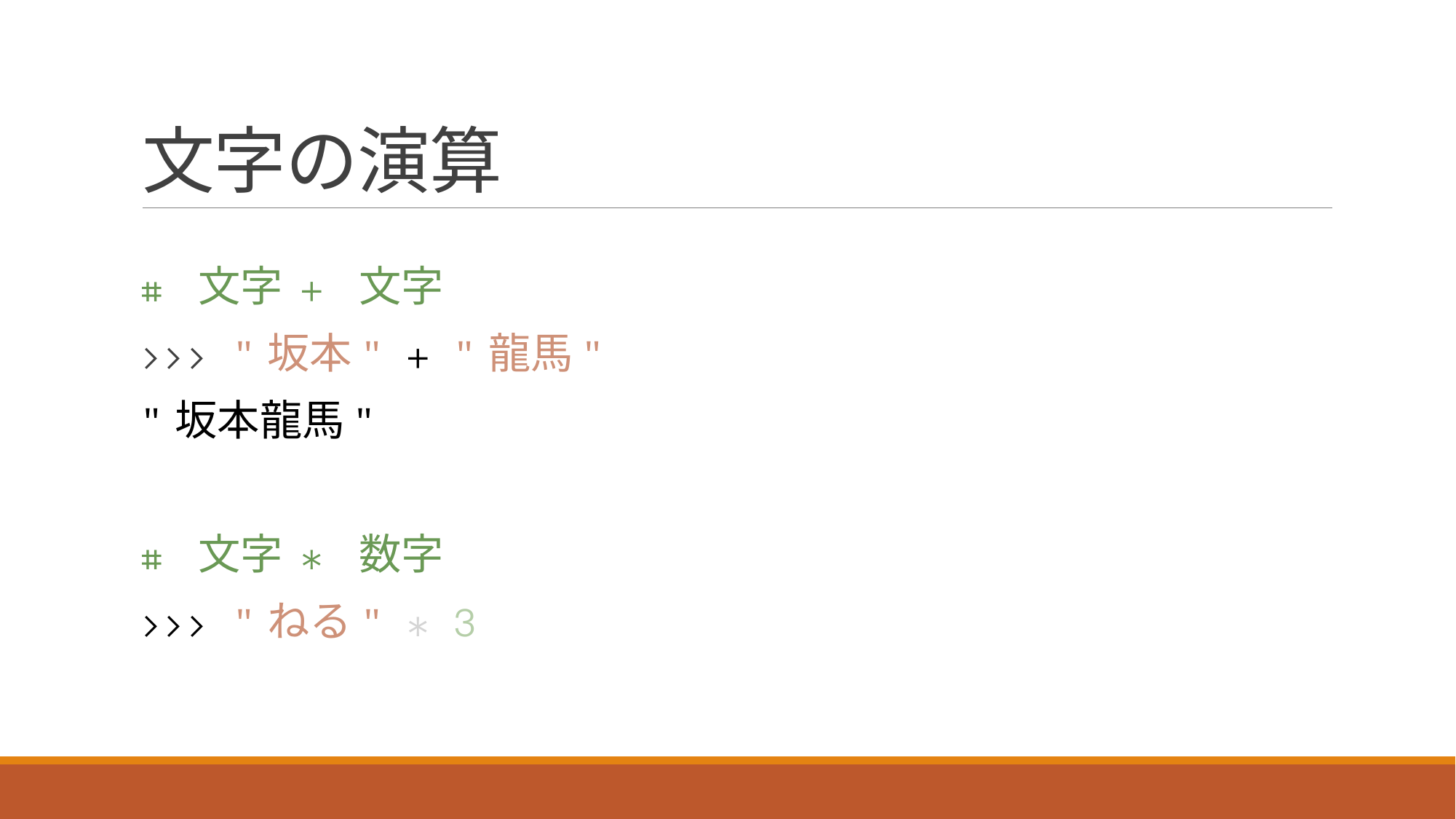

# 文字の演算

# 文字 + 文字
>>> "坂本" + "龍馬"
"坂本龍馬"

# 文字 * 数字
>>> "ねる" * 3